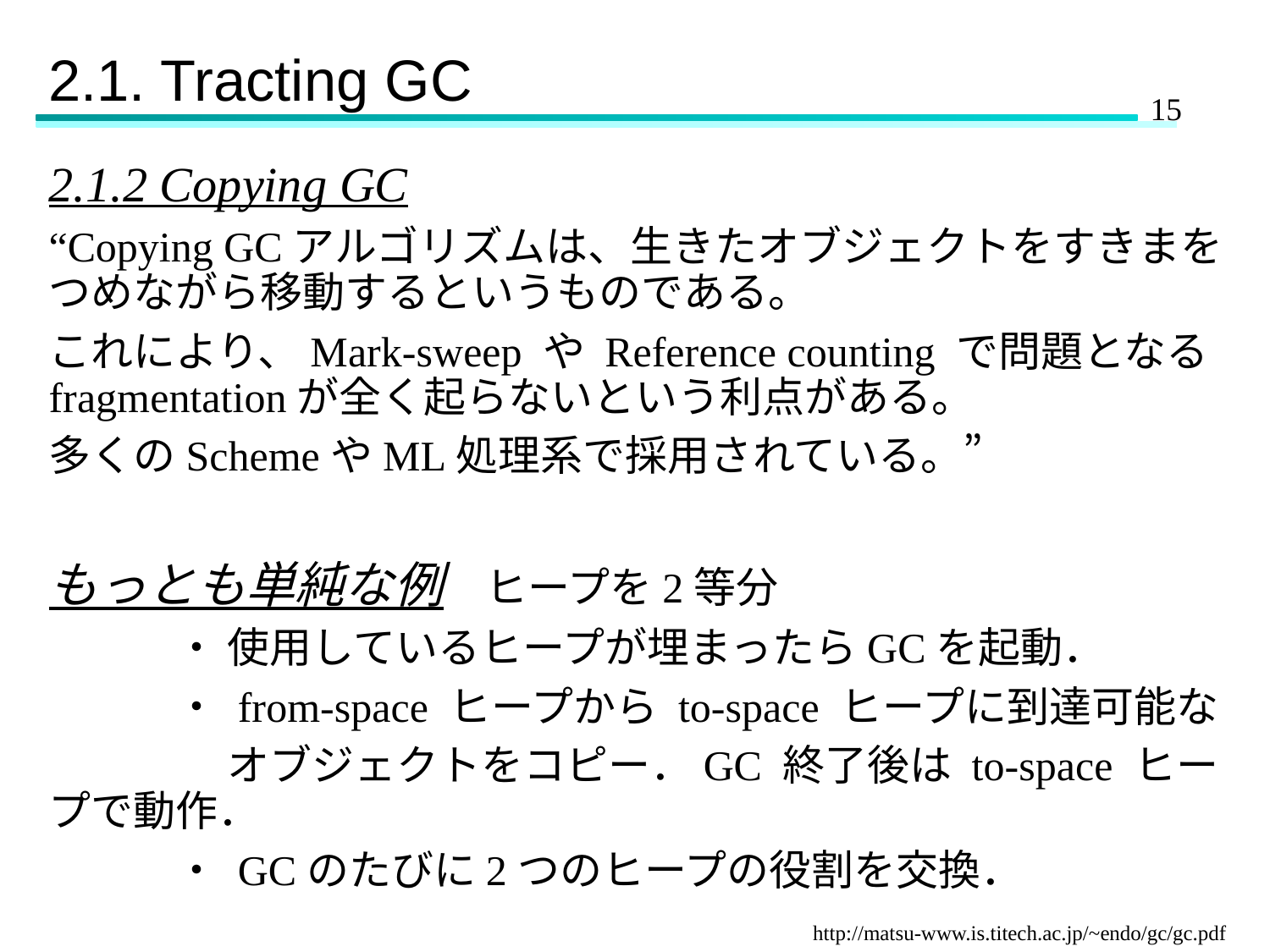

# 2.1. Tracting GC
2.1.2 Copying GC
“Copying GCアルゴリズムは、生きたオブジェクトをすきまをつめながら移動するというものである。
これにより、Mark-sweep や Reference counting で問題となるfragmentationが全く起らないという利点がある。
多くのSchemeやML処理系で採用されている。”

もっとも単純な例　ヒープを2等分
	・ 使用しているヒープが埋まったらGCを起動．
	・ from-space ヒープから to-space ヒープに到達可能な
	　 オブジェクトをコピー．GC 終了後は to-space ヒープで動作．
	・ GCのたびに2つのヒープの役割を交換．
http://matsu-www.is.titech.ac.jp/~endo/gc/gc.pdf